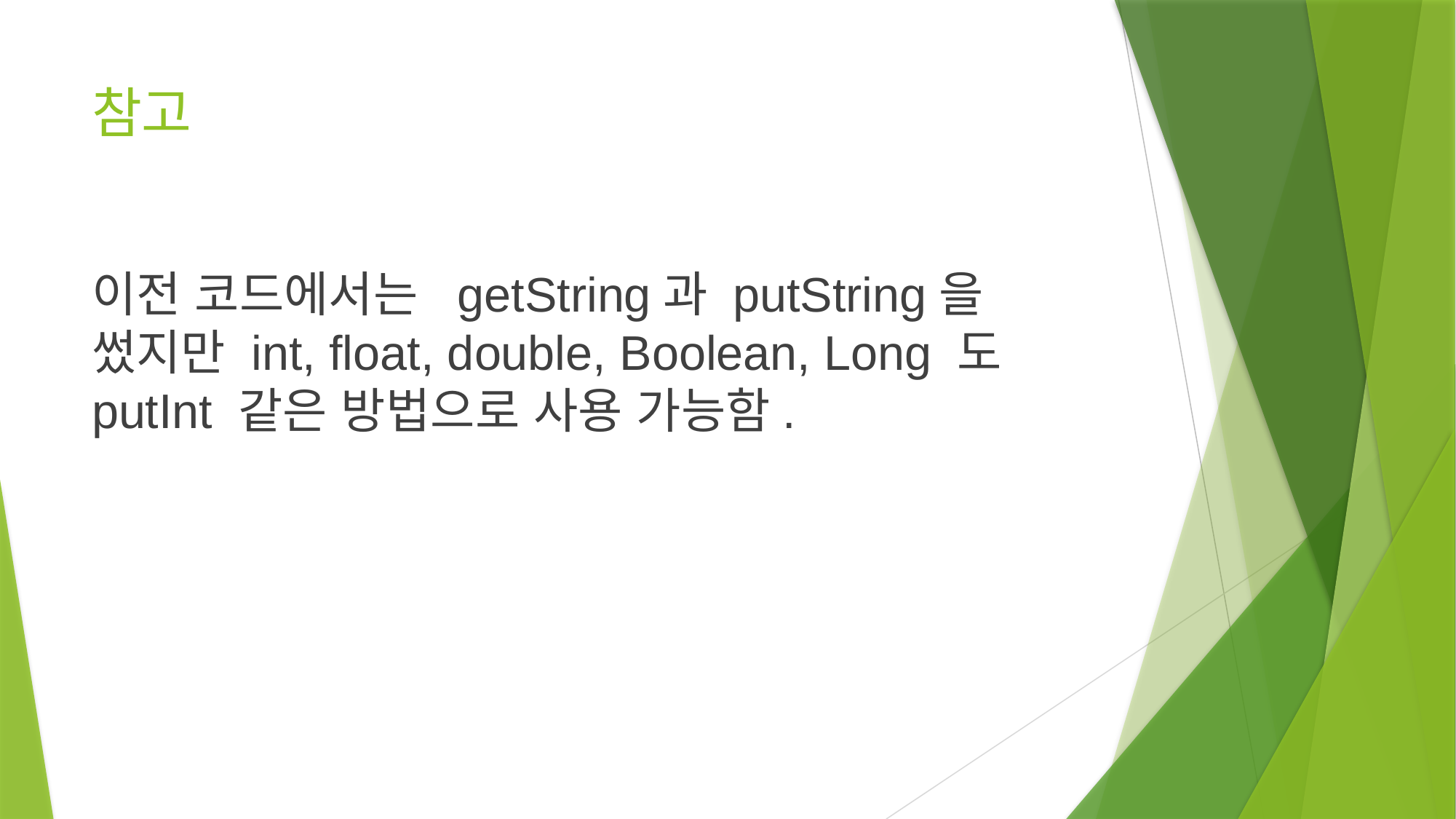

# 참고
이전 코드에서는  getString과 putString을 썼지만 int, float, double, Boolean, Long 도 putInt 같은 방법으로 사용 가능함.